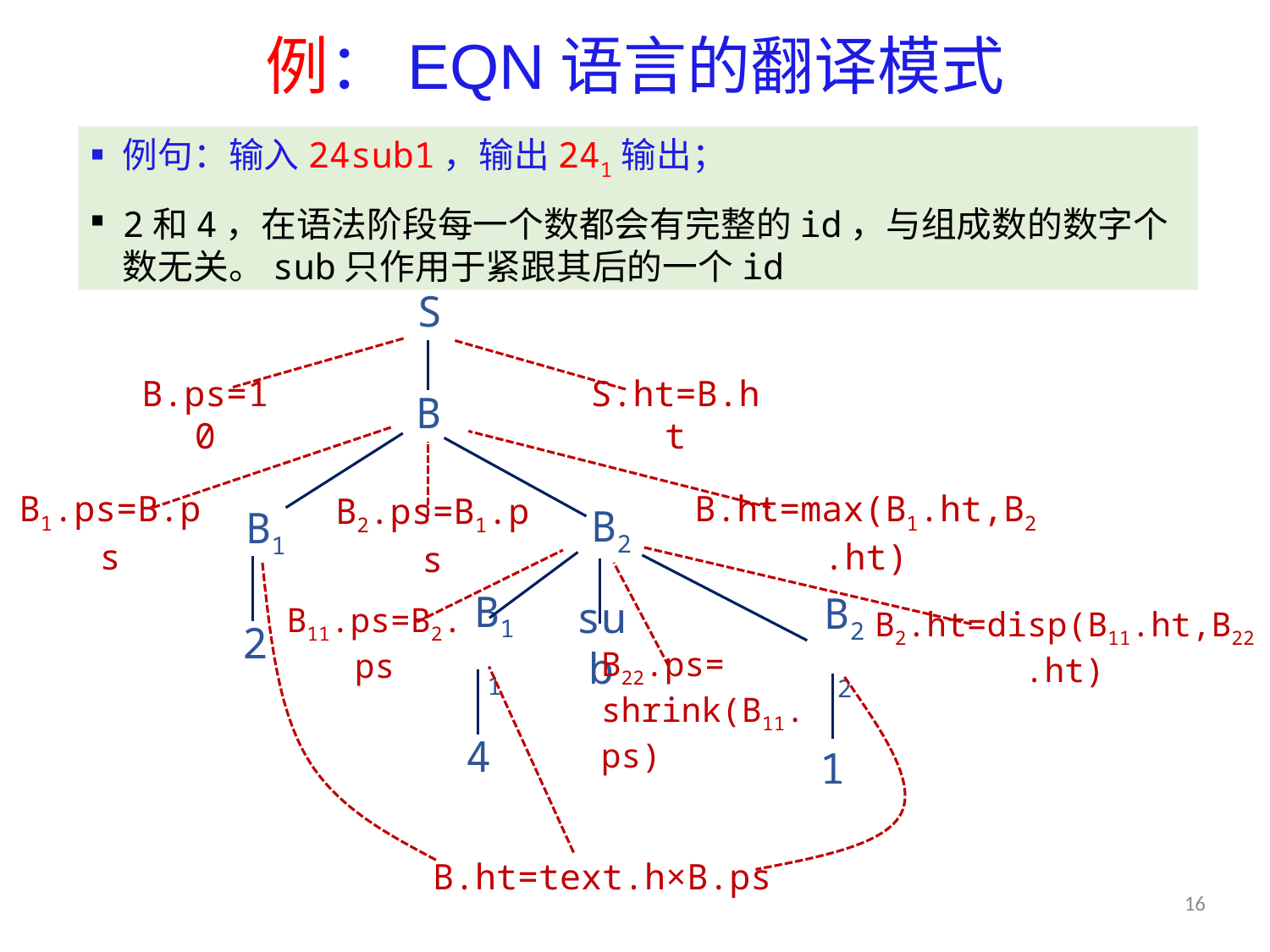

# 例：EQN语言的翻译模式
例句：输入24sub1，输出241输出；
2和4，在语法阶段每一个数都会有完整的id，与组成数的数字个数无关。sub只作用于紧跟其后的一个id
S
B.ps=10
S.ht=B.ht
B
B1.ps=B.ps
B.ht=max(B1.ht,B2.ht)
B2.ps=B1.ps
B2
B1
B2.ht=disp(B11.ht,B22.ht)
B11.ps=B2.ps

B.ht=text.h×B.ps
B22.ps=
shrink(B11.ps)
B11
2
B22
sub
4
1
16